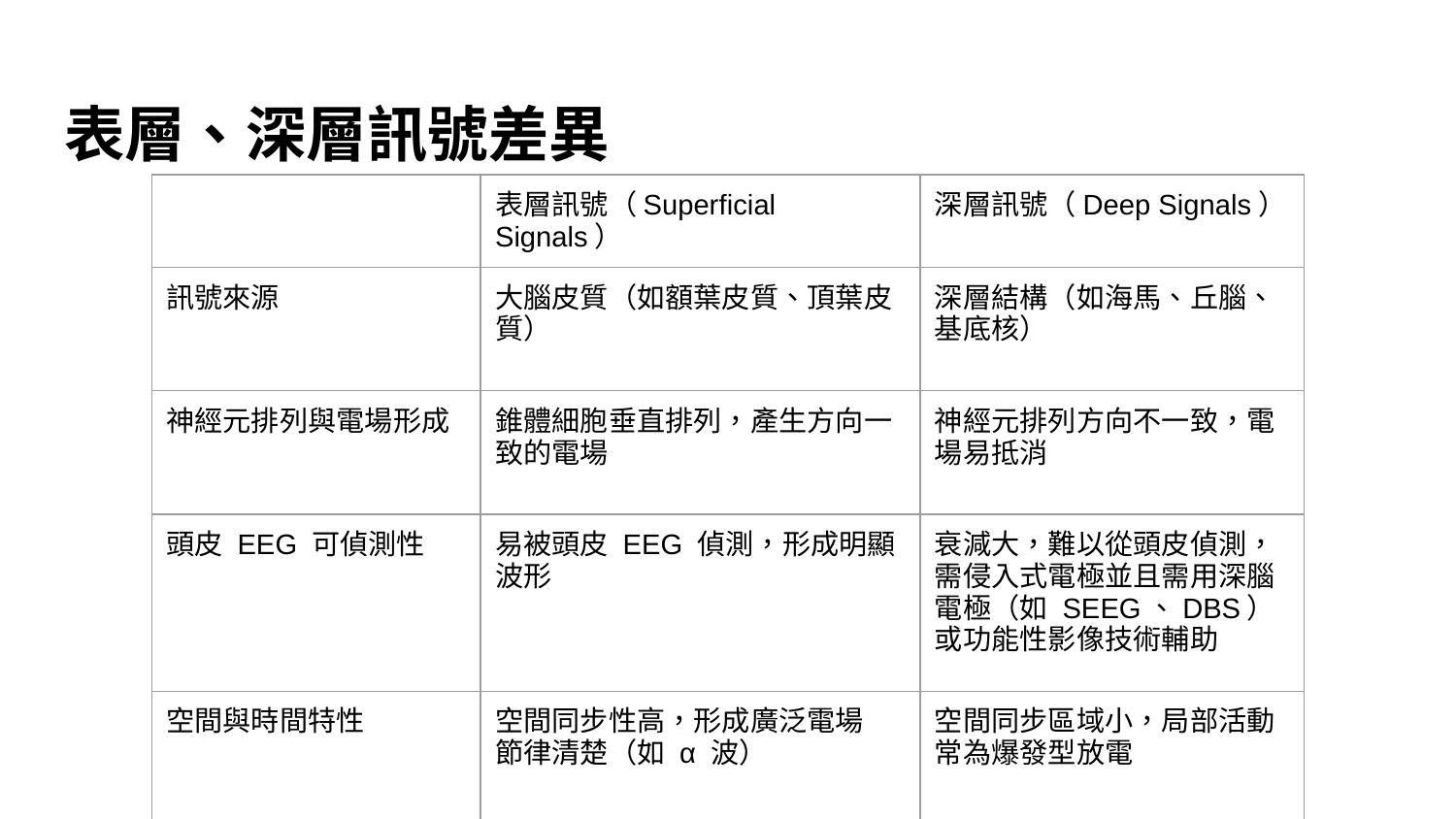

# 表層、深層訊號差異

|  | 表層訊號（Superficial Signals） | 深層訊號（Deep Signals） |
| --- | --- | --- |
| 訊號來源 | 大腦皮質（如額葉皮質、頂葉皮質） | 深層結構（如海馬、丘腦、基底核） |
| 神經元排列與電場形成 | 錐體細胞垂直排列，產生方向一致的電場 | 神經元排列方向不一致，電場易抵消 |
| 頭皮 EEG 可偵測性 | 易被頭皮 EEG 偵測，形成明顯波形 | 衰減大，難以從頭皮偵測，需侵入式電極並且需用深腦電極（如 SEEG、DBS）或功能性影像技術輔助 |
| 空間與時間特性 | 空間同步性高，形成廣泛電場 節律清楚（如 α 波） | 空間同步區域小，局部活動 常為爆發型放電 |